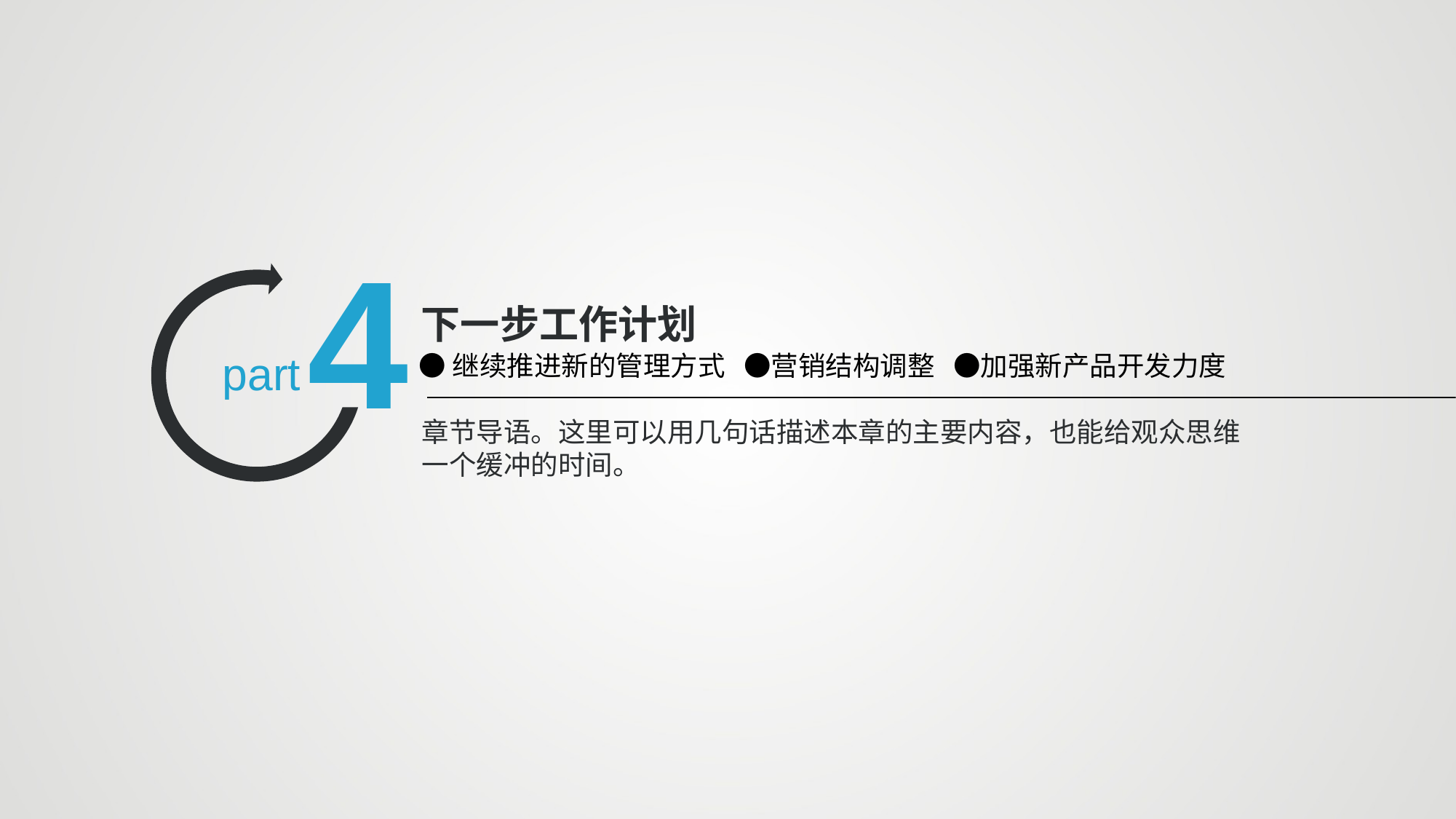

4

下一步工作计划
●继续推进新的管理方式   ●营销结构调整   ●加强新产品开发力度
章节导语。这里可以用几句话描述本章的主要内容，也能给观众思维一个缓冲的时间。
part